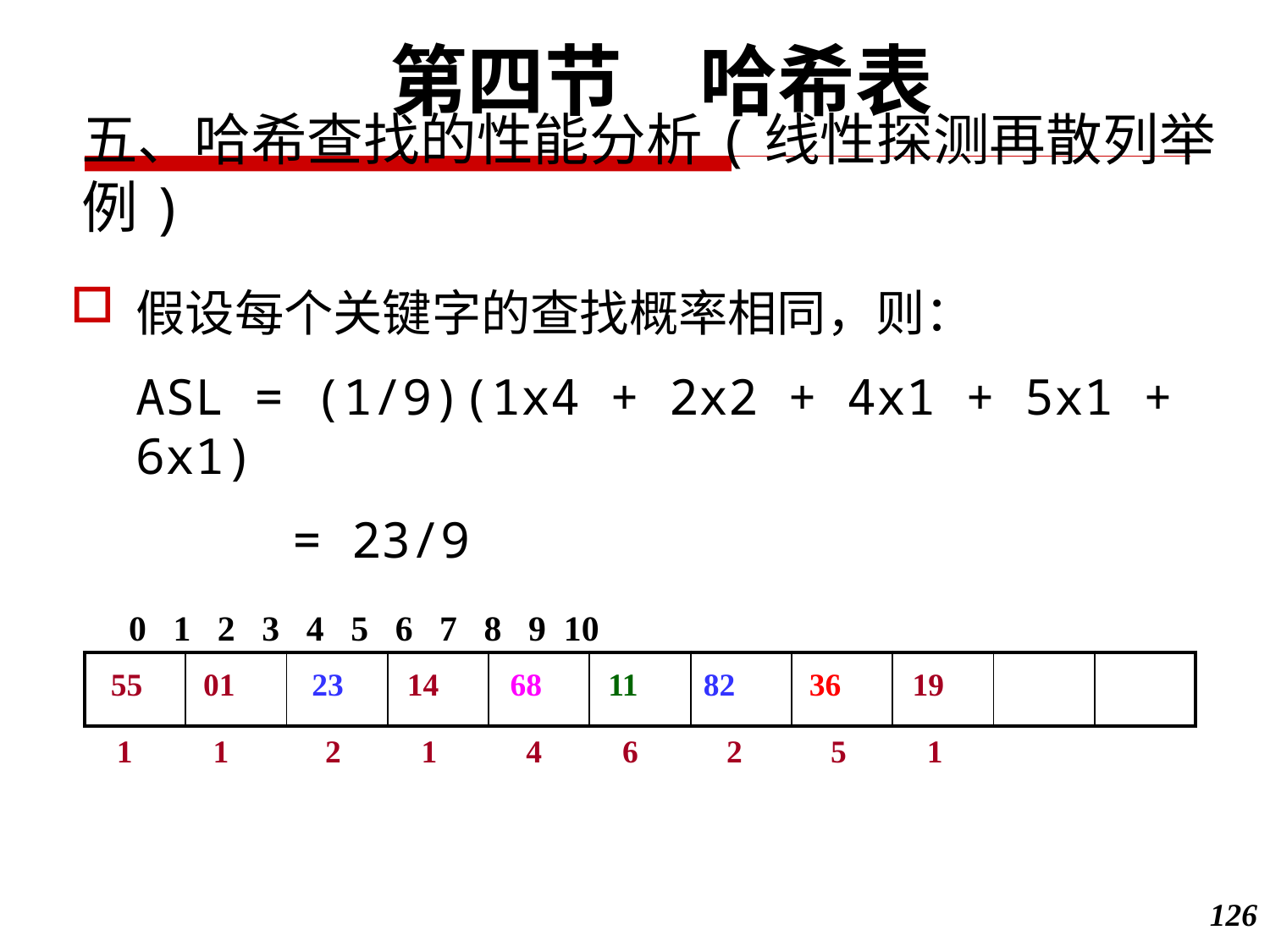

第四节　哈希表
五、哈希查找的性能分析(线性探测再散列举例)
假设每个关键字的查找概率相同，则：
	ASL = (1/9)(1x4 + 2x2 + 4x1 + 5x1 + 6x1)
		 = 23/9
0   1   2   3   4   5   6   7   8   9  10
|  |  |  |  |  |  |  |  |  |  |  |
| --- | --- | --- | --- | --- | --- | --- | --- | --- | --- | --- |
55
01
23
14
68
11
82
36
19
1          1            2          1           4          6           2           5          1
126